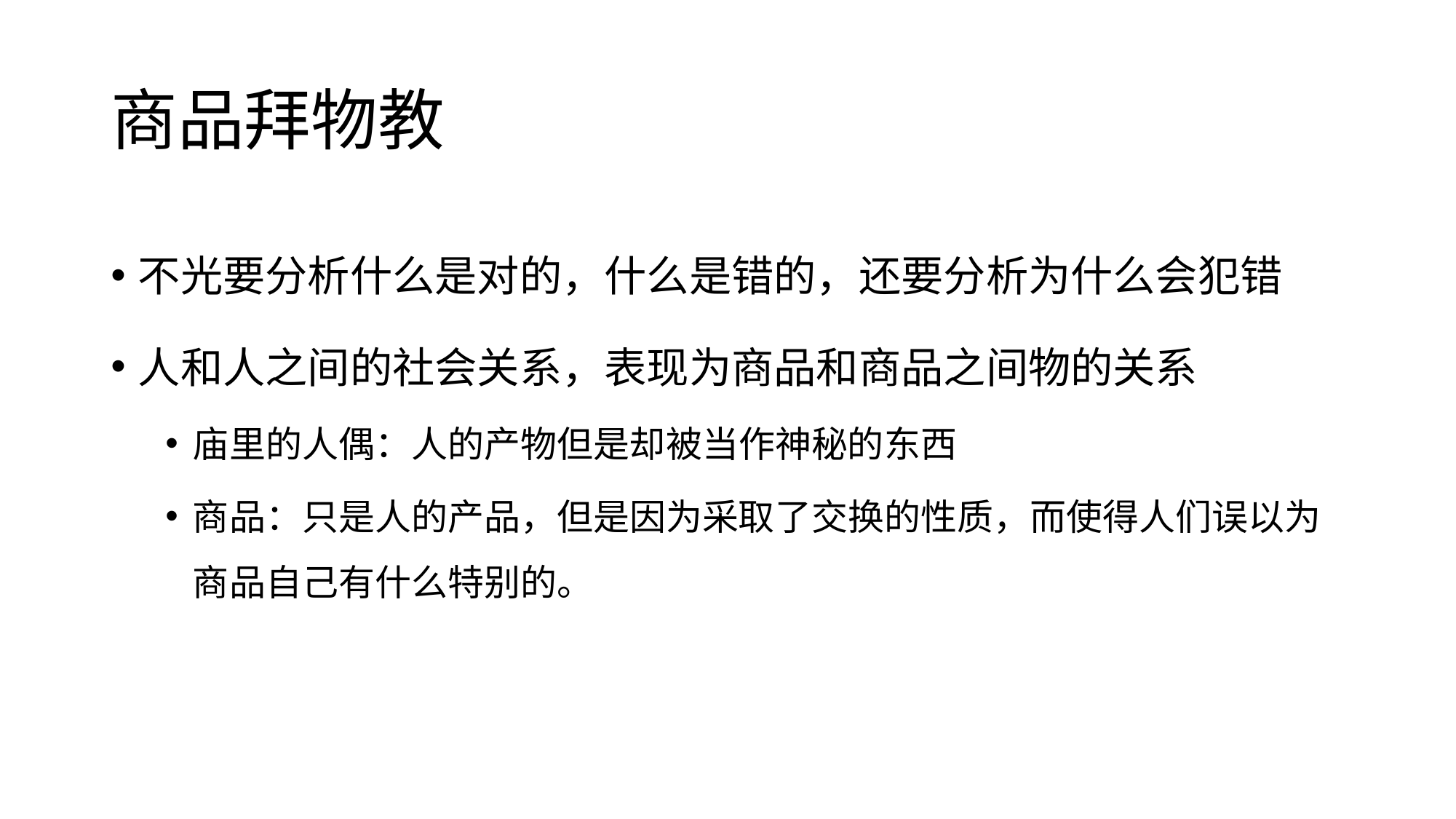

# 商品拜物教
不光要分析什么是对的，什么是错的，还要分析为什么会犯错
人和人之间的社会关系，表现为商品和商品之间物的关系
庙里的人偶：人的产物但是却被当作神秘的东西
商品：只是人的产品，但是因为采取了交换的性质，而使得人们误以为商品自己有什么特别的。